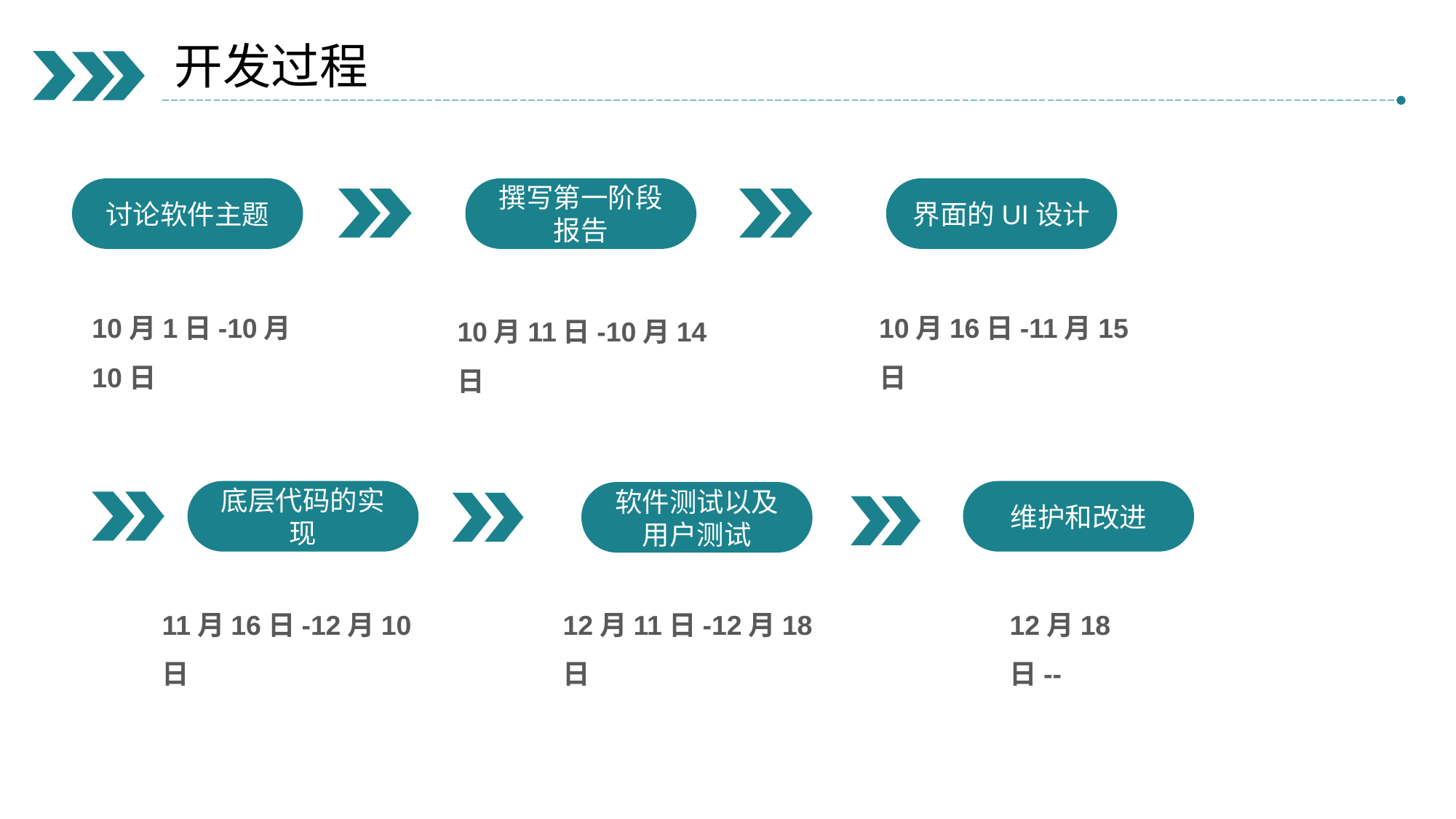

开发过程

讨论软件主题
撰写第一阶段报告
界面的UI设计

10月16日-11月15日
10月1日-10月10日
10月11日-10月14日
维护和改进
底层代码的实现
软件测试以及用户测试

12月18日--
12月11日-12月18日
11月16日-12月10日